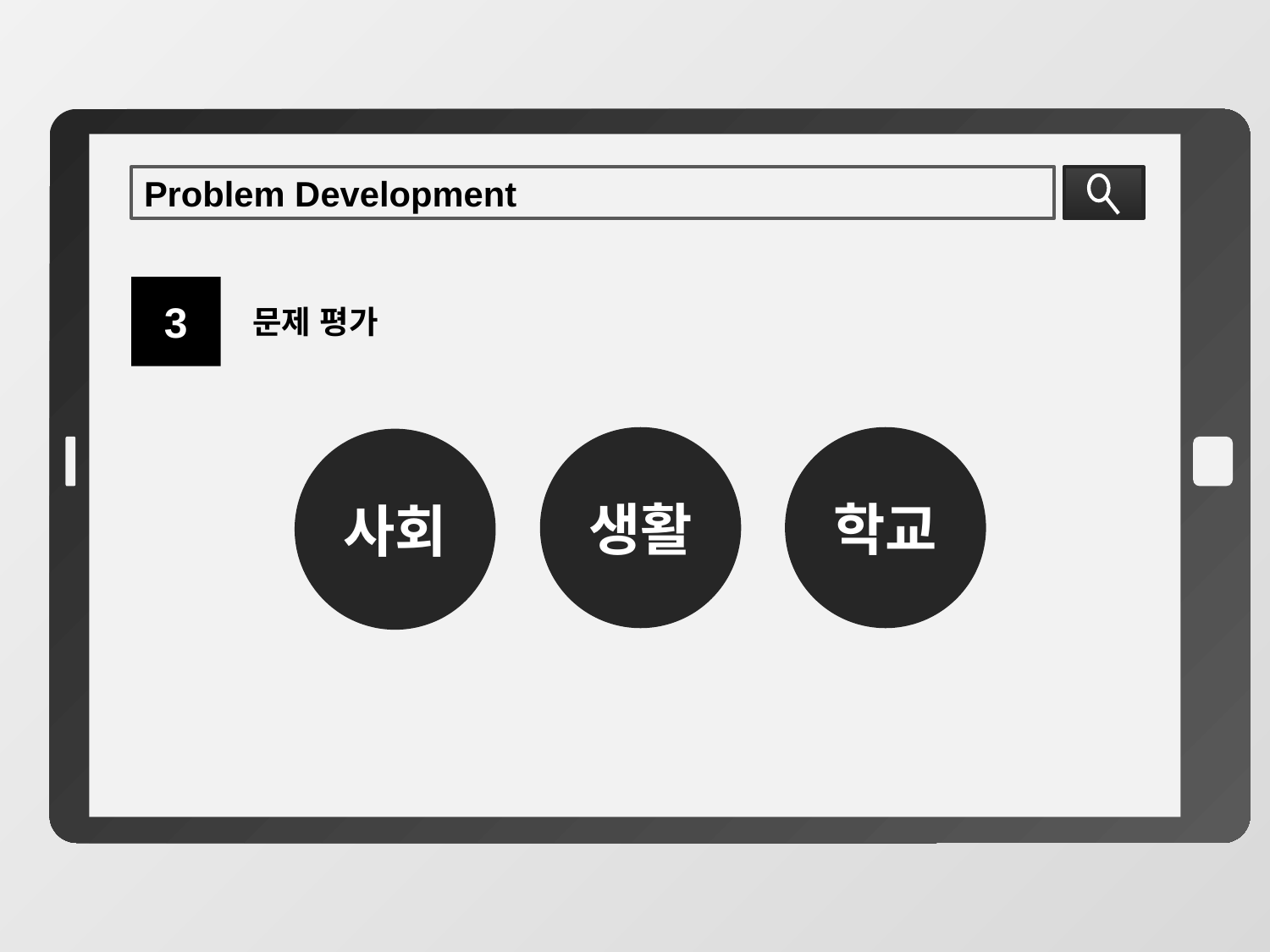

Problem Development

3
문제 평가
학교
생활
사회